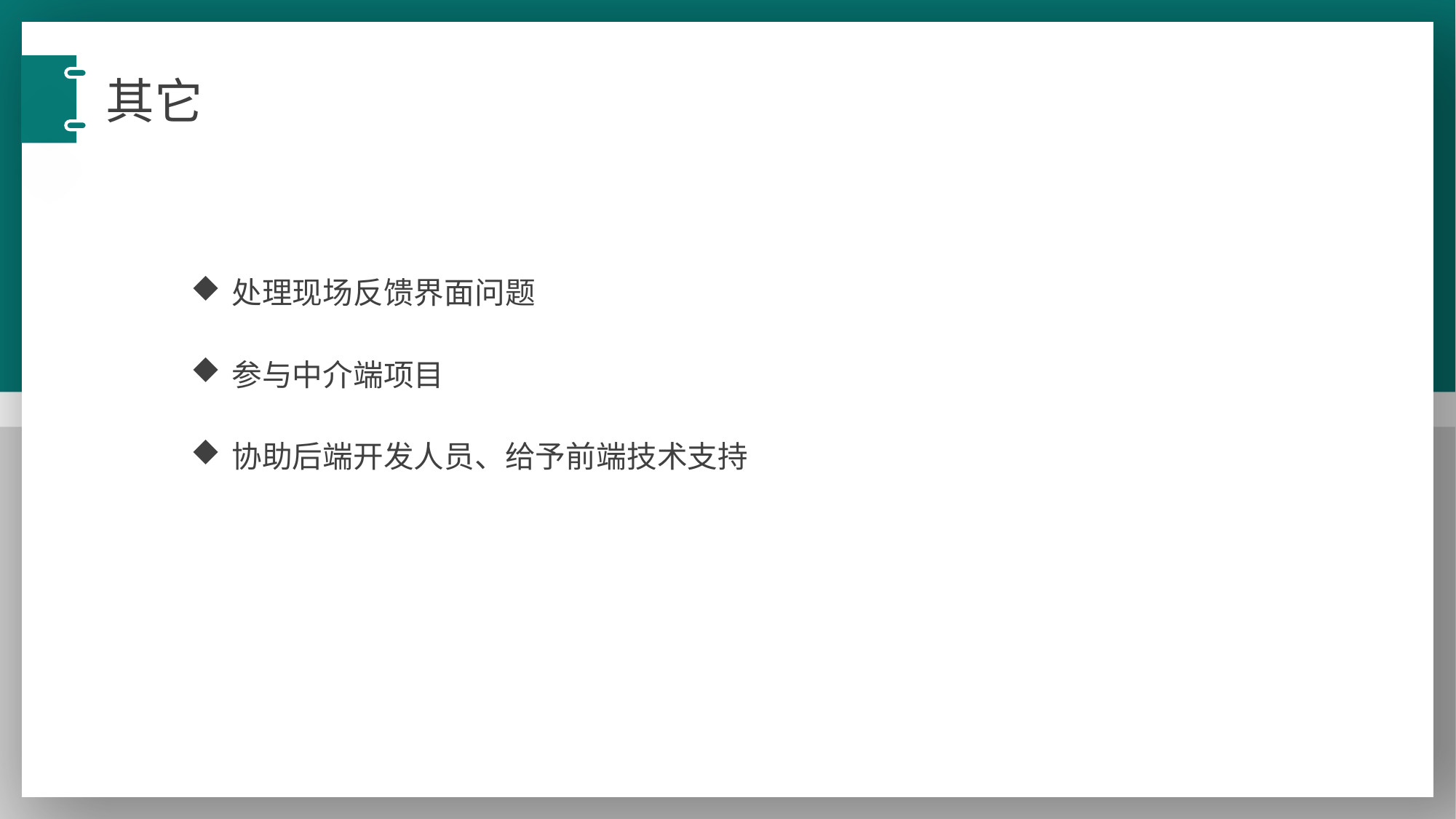

其它

处理现场反馈界面问题
参与中介端项目
协助后端开发人员、给予前端技术支持